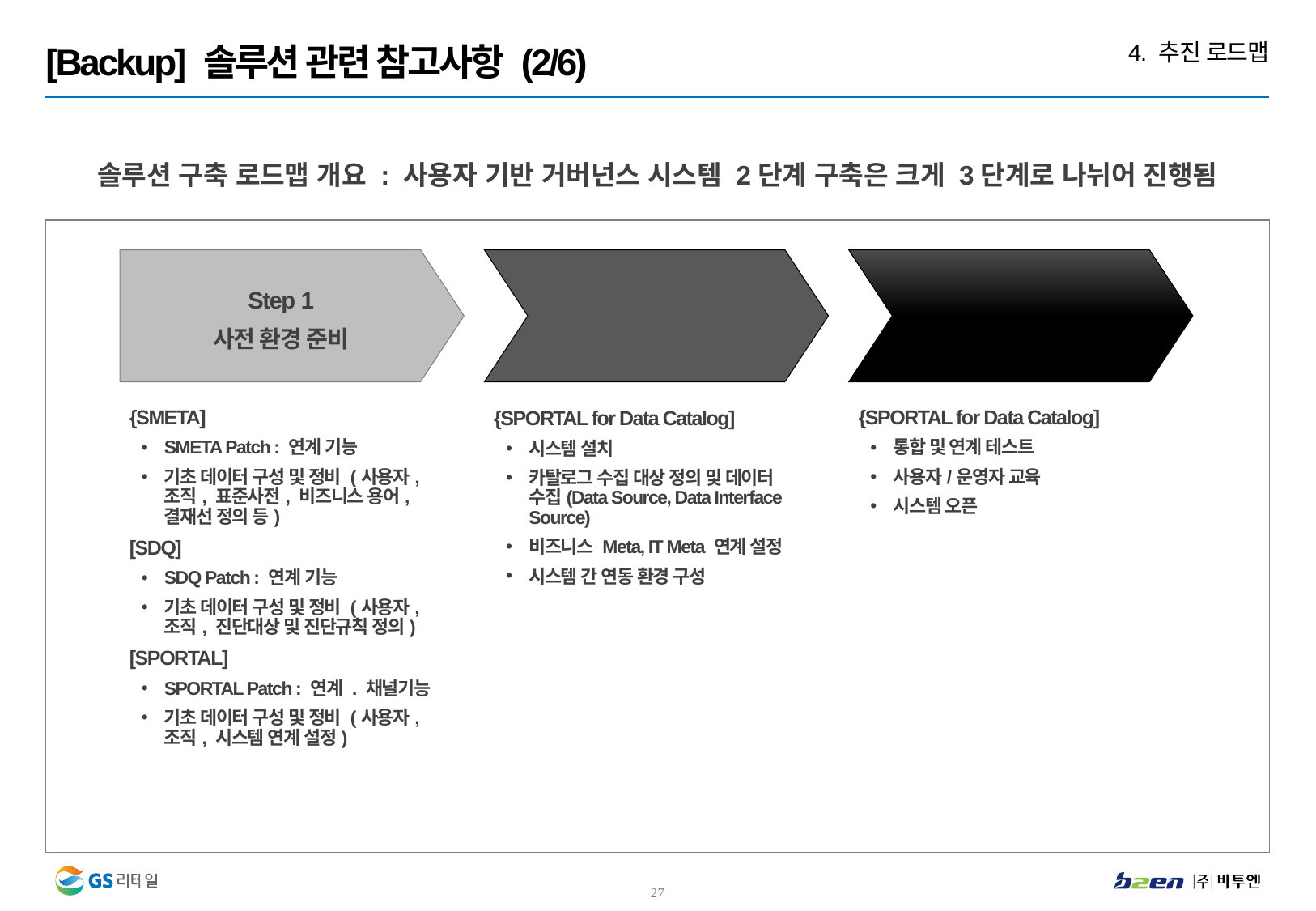

4. 추진 로드맵
[Backup] 솔루션 관련 참고사항 (2/6)
솔루션 구축 로드맵 개요 : 사용자 기반 거버넌스 시스템 2단계 구축은 크게 3단계로 나뉘어 진행됨

Step 1
사전 환경 준비
Step 2
시스템 설치 및 환경 구성
Step 3
통합 테스트 및
시스템 오픈
{SMETA]
SMETA Patch : 연계 기능
기초 데이터 구성 및 정비 (사용자, 조직, 표준사전, 비즈니스 용어, 결재선 정의 등)
[SDQ]
SDQ Patch : 연계 기능
기초 데이터 구성 및 정비 (사용자, 조직, 진단대상 및 진단규칙 정의)
[SPORTAL]
SPORTAL Patch : 연계 . 채널기능
기초 데이터 구성 및 정비 (사용자, 조직, 시스템 연계 설정)
{SPORTAL for Data Catalog]
통합 및 연계 테스트
사용자/운영자 교육
시스템 오픈
{SPORTAL for Data Catalog]
시스템 설치
카탈로그 수집 대상 정의 및 데이터 수집(Data Source, Data Interface Source)
비즈니스 Meta, IT Meta 연계 설정
시스템 간 연동 환경 구성
27